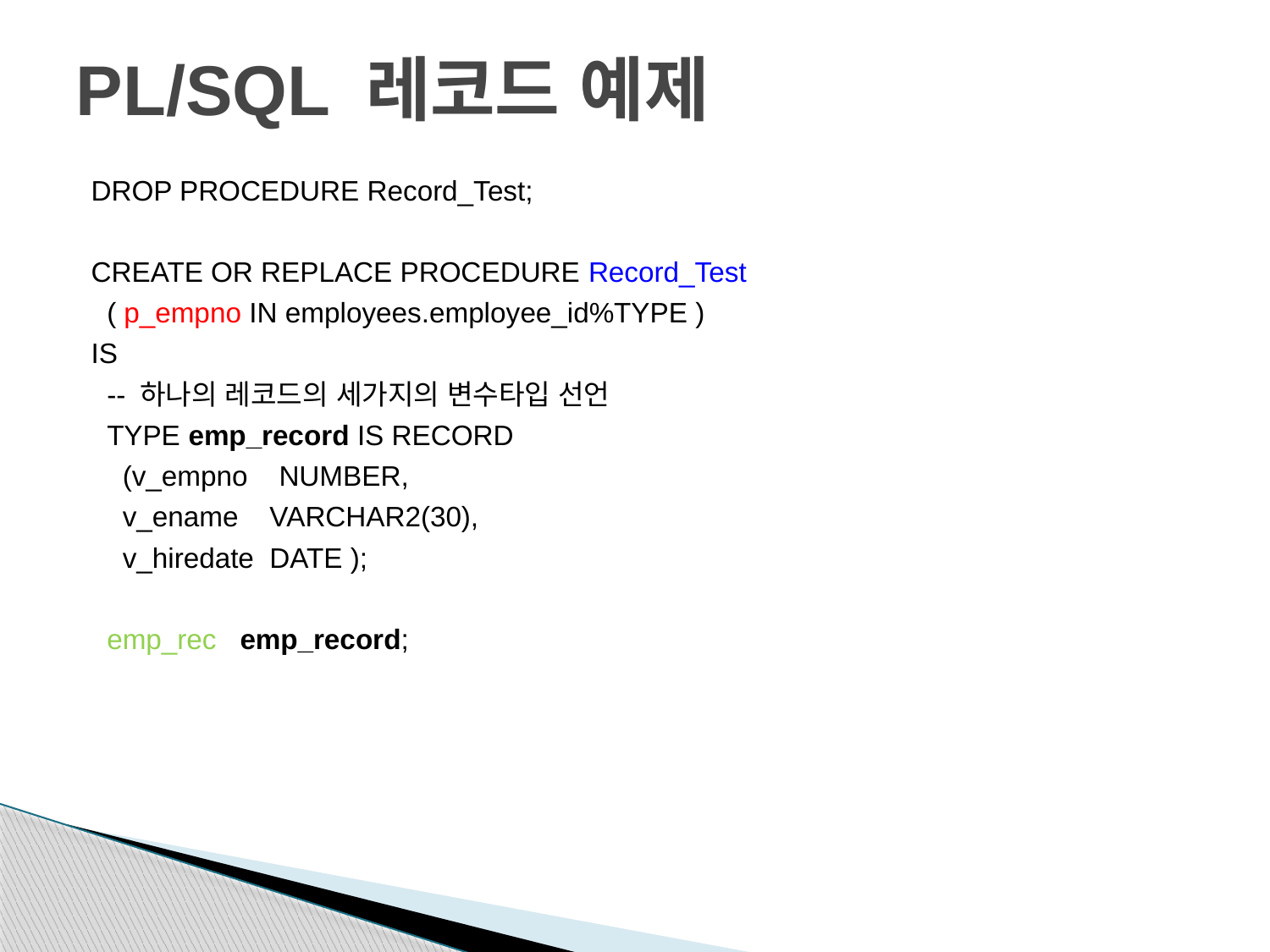

# PL/SQL 레코드 예제
DROP PROCEDURE Record_Test;

CREATE OR REPLACE PROCEDURE Record_Test
  ( p_empno IN employees.employee_id%TYPE )
IS
  -- 하나의 레코드의 세가지의 변수타입 선언
  TYPE emp_record IS RECORD
    (v_empno    NUMBER,
    v_ename    VARCHAR2(30),
    v_hiredate  DATE );

  emp_rec   emp_record;